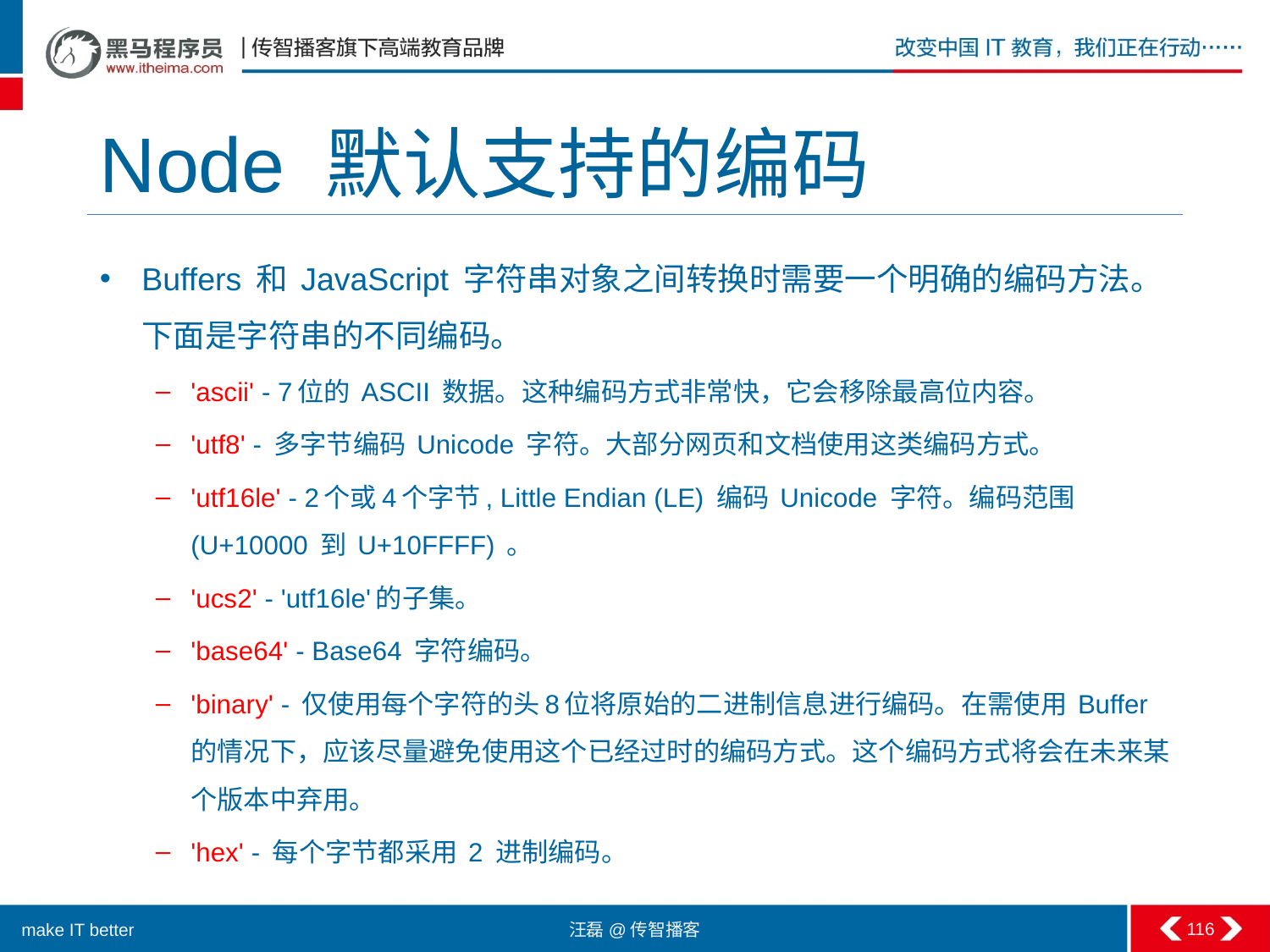

# Node 默认支持的编码
Buffers 和 JavaScript 字符串对象之间转换时需要一个明确的编码方法。下面是字符串的不同编码。
'ascii' - 7位的 ASCII 数据。这种编码方式非常快，它会移除最高位内容。
'utf8' - 多字节编码 Unicode 字符。大部分网页和文档使用这类编码方式。
'utf16le' - 2个或4个字节, Little Endian (LE) 编码 Unicode 字符。编码范围 (U+10000 到 U+10FFFF) 。
'ucs2' - 'utf16le'的子集。
'base64' - Base64 字符编码。
'binary' - 仅使用每个字符的头8位将原始的二进制信息进行编码。在需使用 Buffer 的情况下，应该尽量避免使用这个已经过时的编码方式。这个编码方式将会在未来某个版本中弃用。
'hex' - 每个字节都采用 2 进制编码。
116
汪磊@传智播客
make IT better